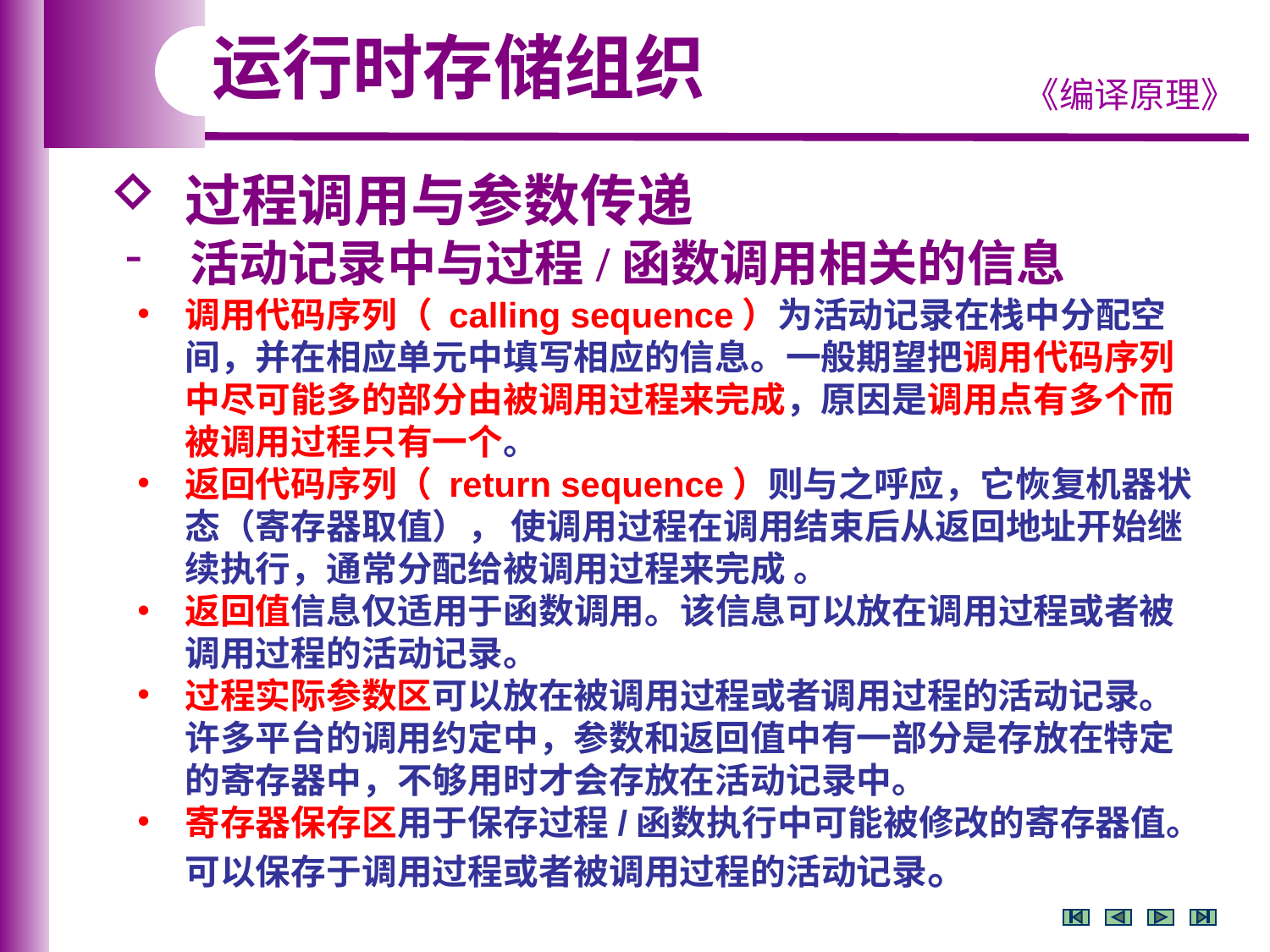

运行时存储组织
 过程调用与参数传递
  活动记录中与过程/函数调用相关的信息
调用代码序列（ calling sequence）为活动记录在栈中分配空间，并在相应单元中填写相应的信息。一般期望把调用代码序列中尽可能多的部分由被调用过程来完成，原因是调用点有多个而被调用过程只有一个。
返回代码序列（ return sequence）则与之呼应，它恢复机器状态（寄存器取值）， 使调用过程在调用结束后从返回地址开始继续执行，通常分配给被调用过程来完成 。
返回值信息仅适用于函数调用。该信息可以放在调用过程或者被调用过程的活动记录。
过程实际参数区可以放在被调用过程或者调用过程的活动记录。许多平台的调用约定中，参数和返回值中有一部分是存放在特定的寄存器中，不够用时才会存放在活动记录中。
寄存器保存区用于保存过程/函数执行中可能被修改的寄存器值。可以保存于调用过程或者被调用过程的活动记录。